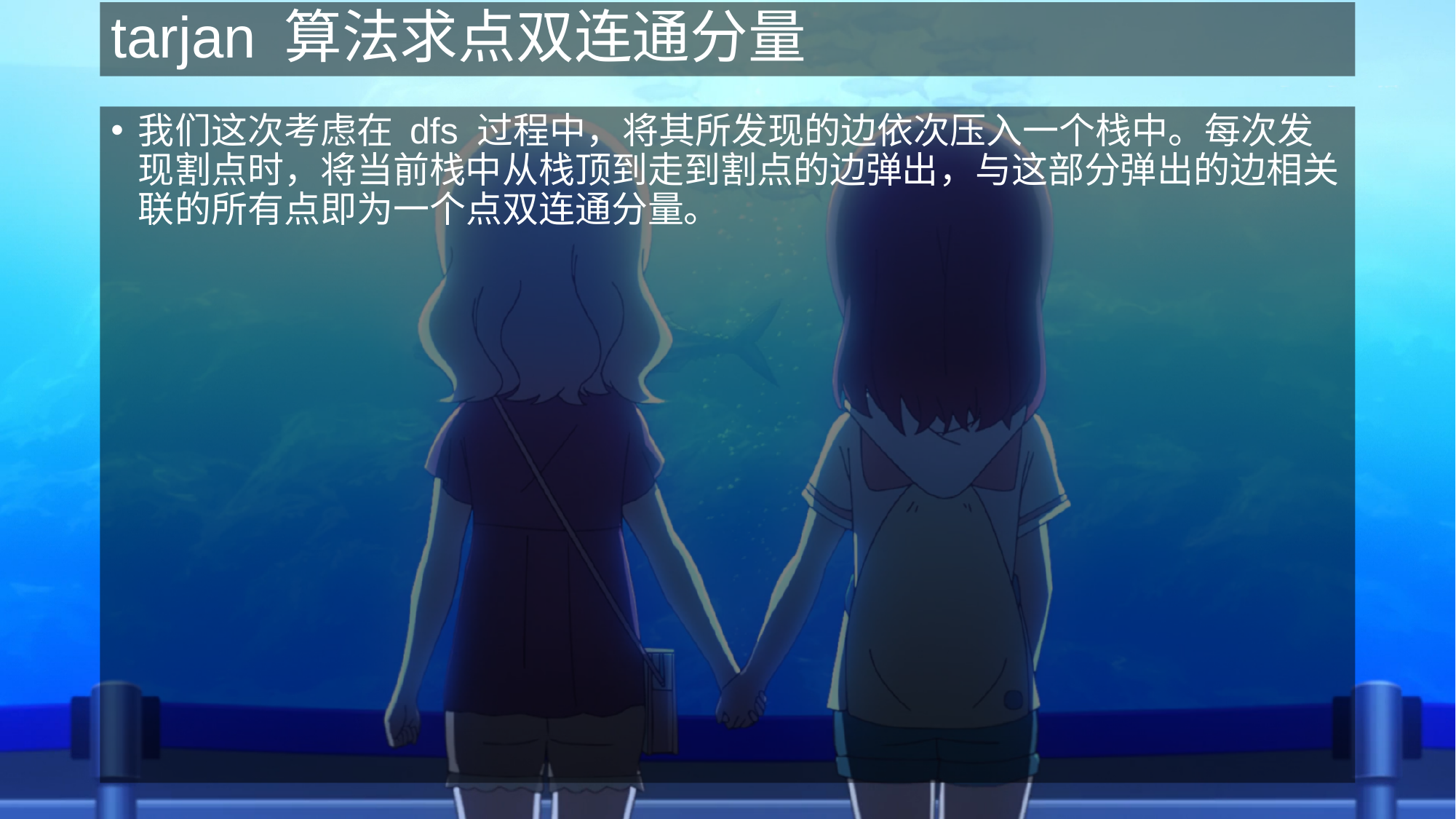

# tarjan 算法求点双连通分量
我们这次考虑在 dfs 过程中，将其所发现的边依次压入一个栈中。每次发现割点时，将当前栈中从栈顶到走到割点的边弹出，与这部分弹出的边相关联的所有点即为一个点双连通分量。